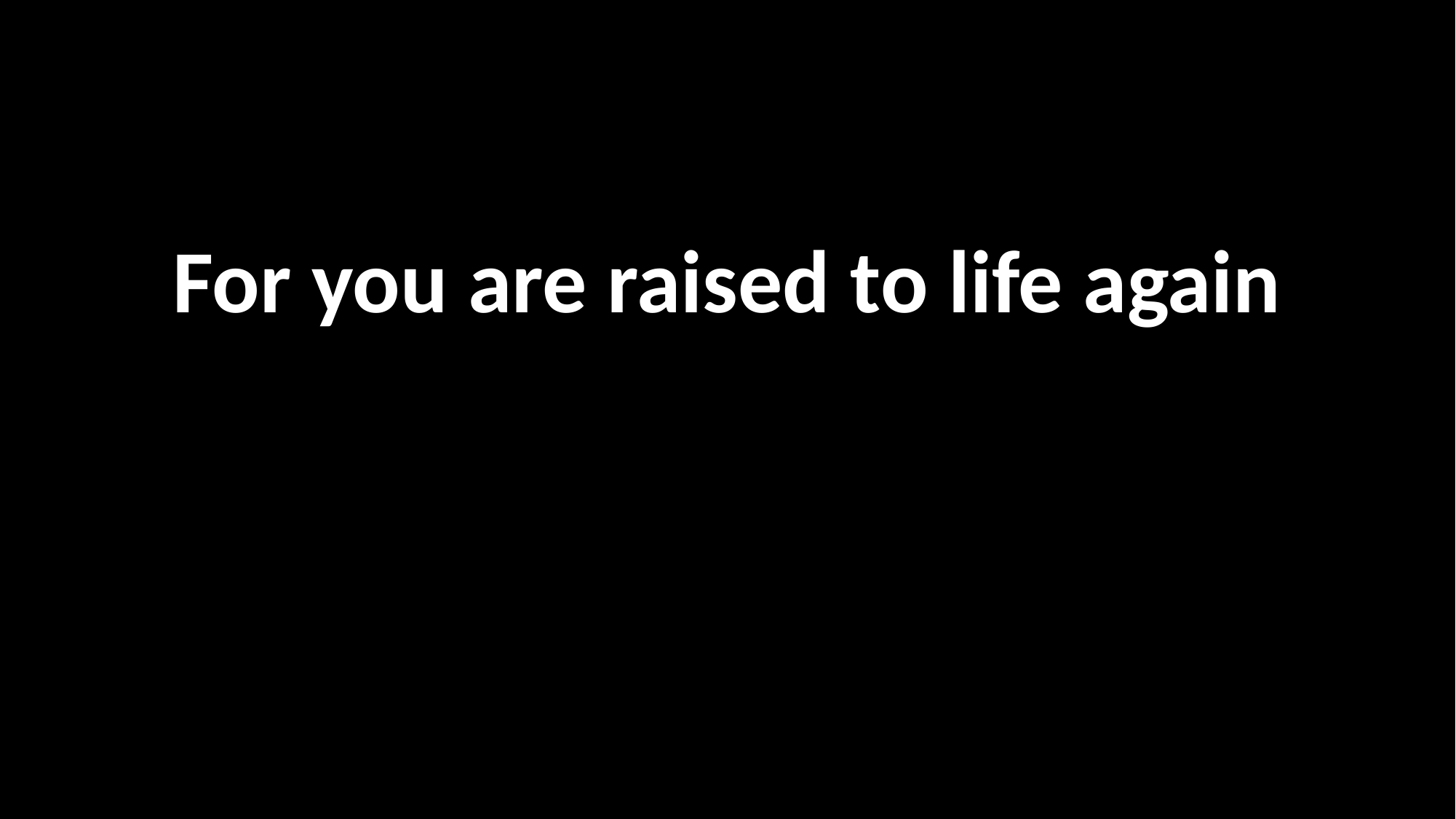

For you are raised to life again
부활하신 주 찬양해